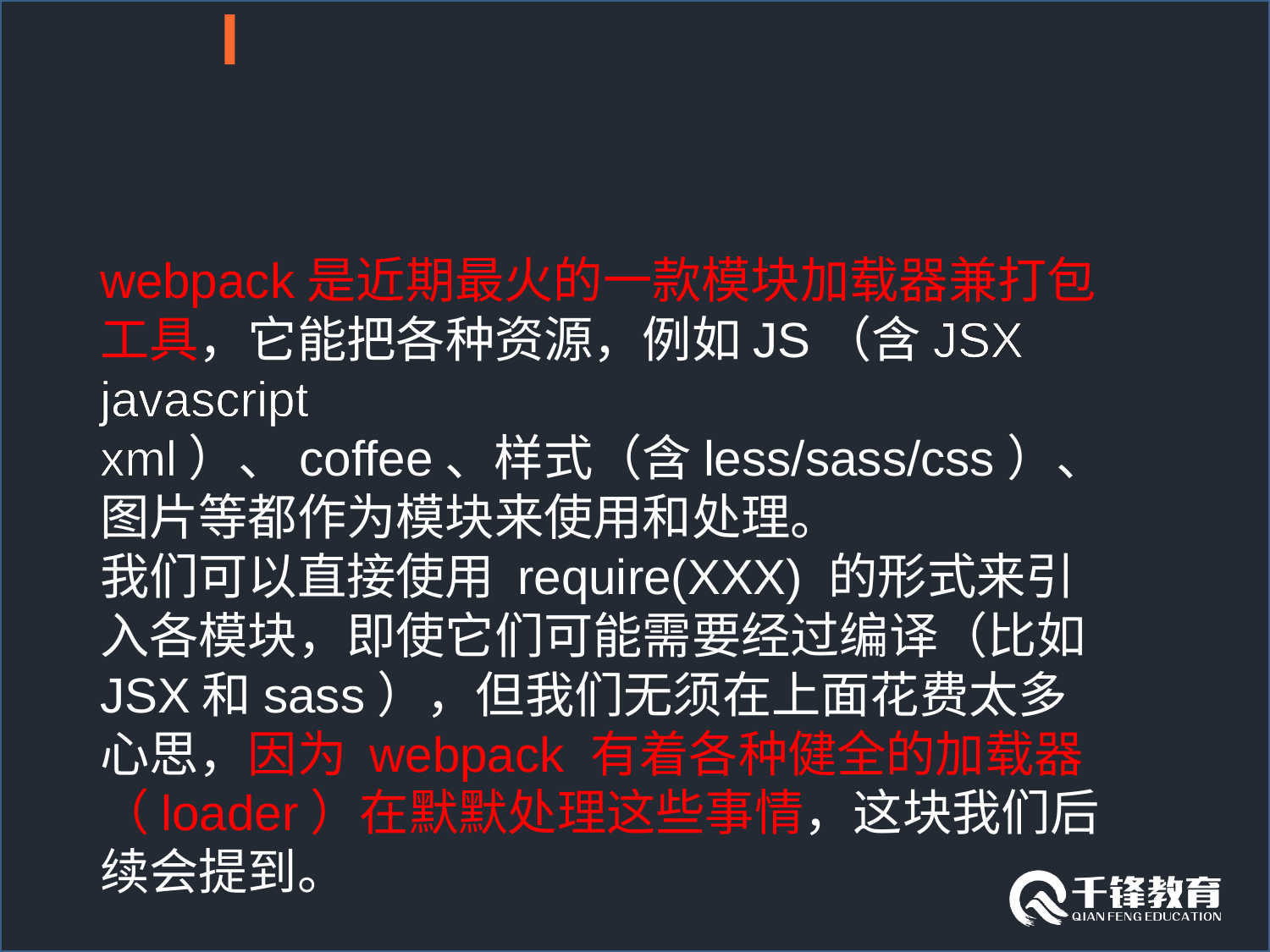

webpack是近期最火的一款模块加载器兼打包工具，它能把各种资源，例如JS（含JSX  javascript xml）、coffee、样式（含less/sass/css）、图片等都作为模块来使用和处理。
我们可以直接使用 require(XXX) 的形式来引入各模块，即使它们可能需要经过编译（比如JSX和sass），但我们无须在上面花费太多心思，因为 webpack 有着各种健全的加载器（loader）在默默处理这些事情，这块我们后续会提到。